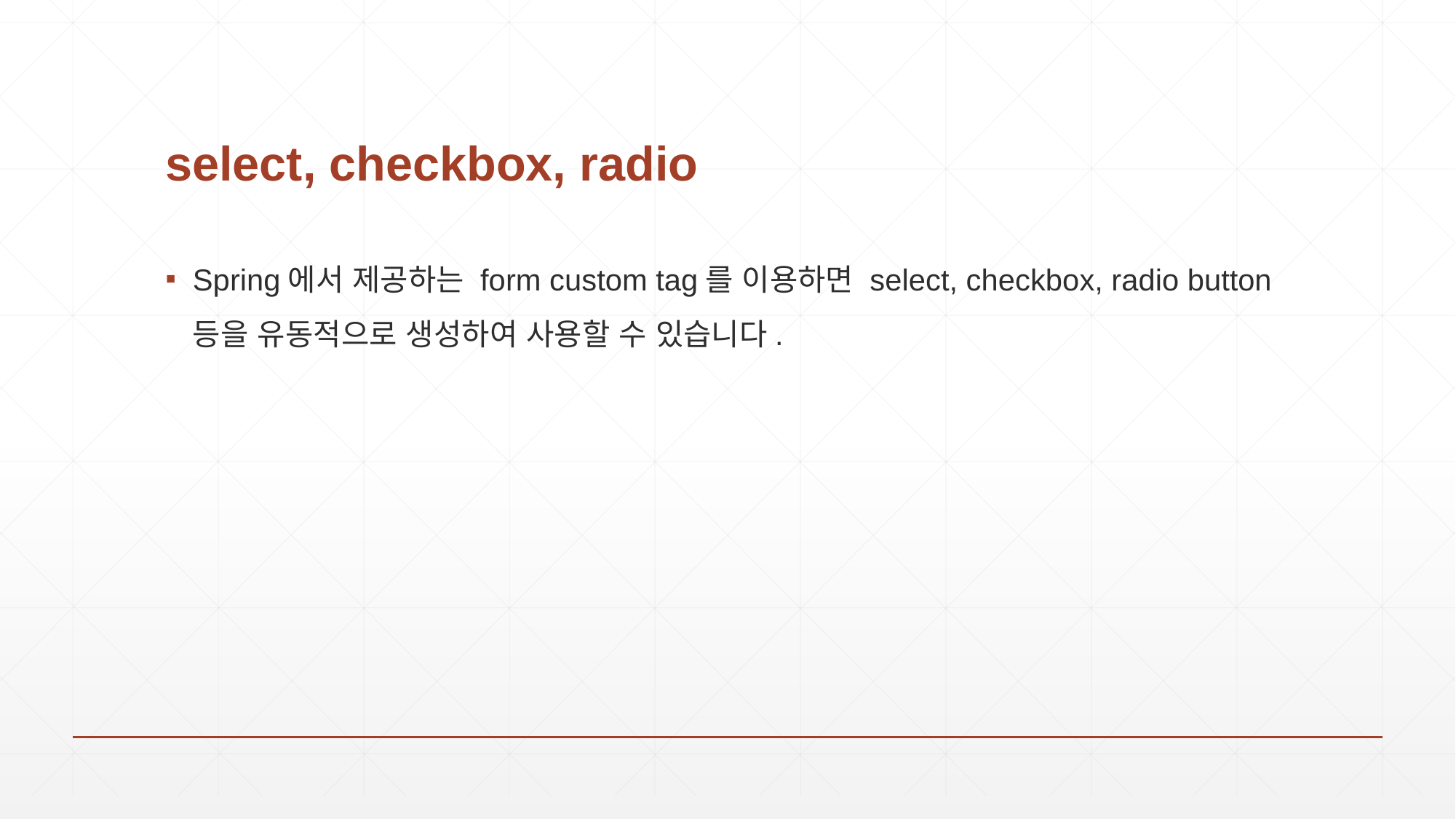

# select, checkbox, radio
Spring에서 제공하는 form custom tag를 이용하면 select, checkbox, radio button 등을 유동적으로 생성하여 사용할 수 있습니다.